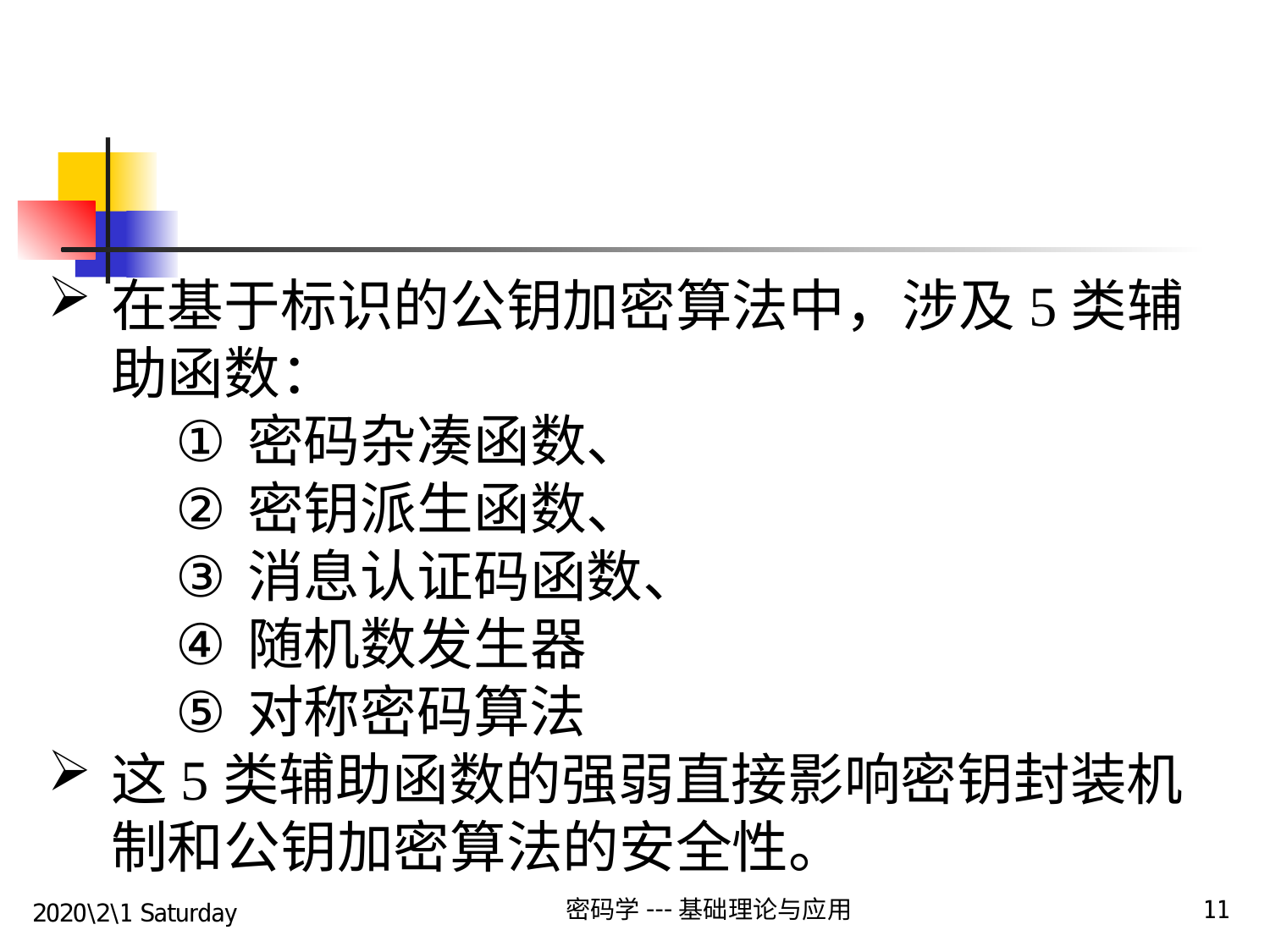

在基于标识的公钥加密算法中，涉及5类辅助函数：
密码杂凑函数、
密钥派生函数、
消息认证码函数、
随机数发生器
对称密码算法
这5类辅助函数的强弱直接影响密钥封装机制和公钥加密算法的安全性。
密码学---基础理论与应用
11
2020\2\1 Saturday